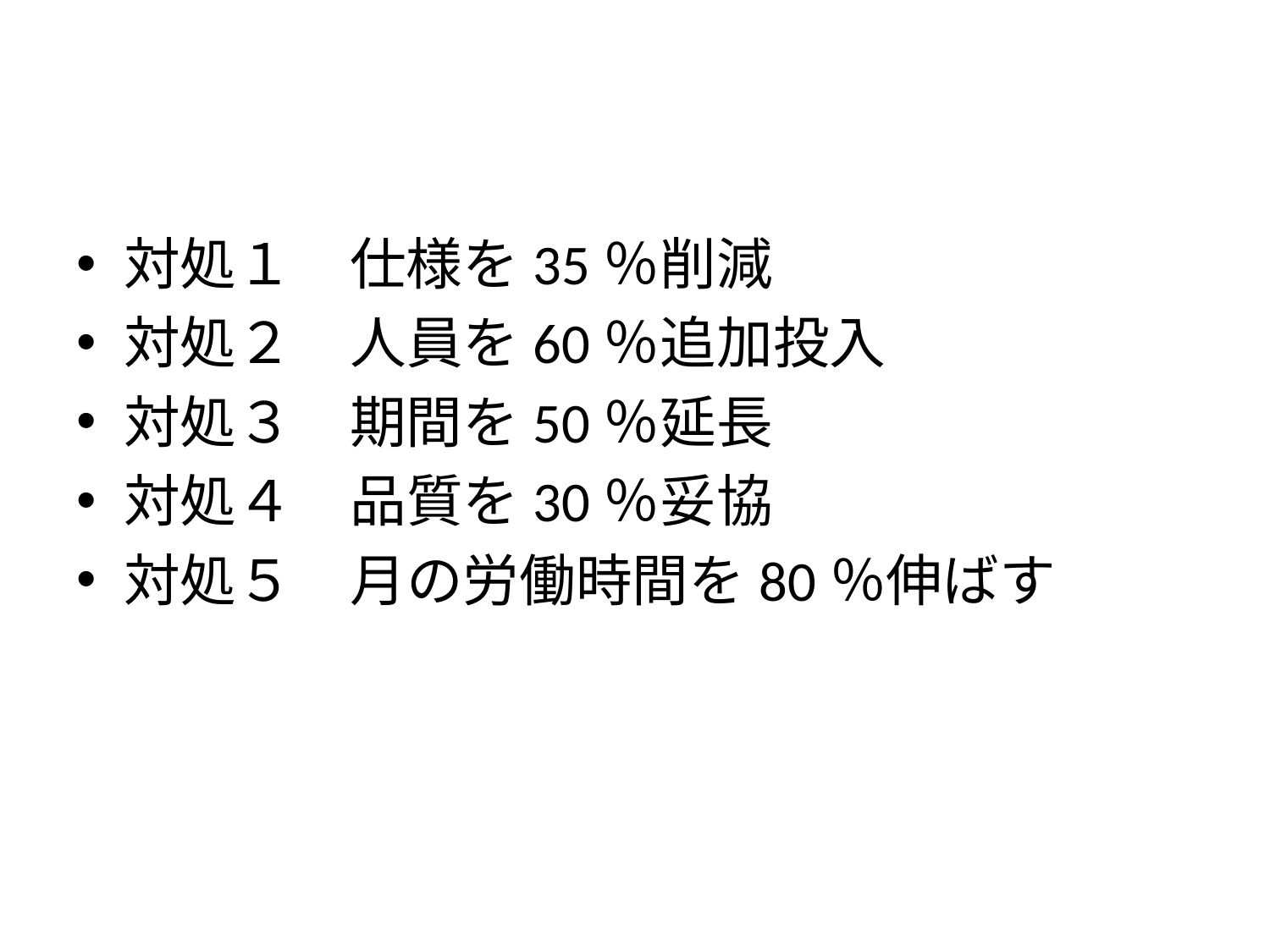

対処１　仕様を35％削減
対処２　人員を60％追加投入
対処３　期間を50％延長
対処４　品質を30％妥協
対処５　月の労働時間を80％伸ばす